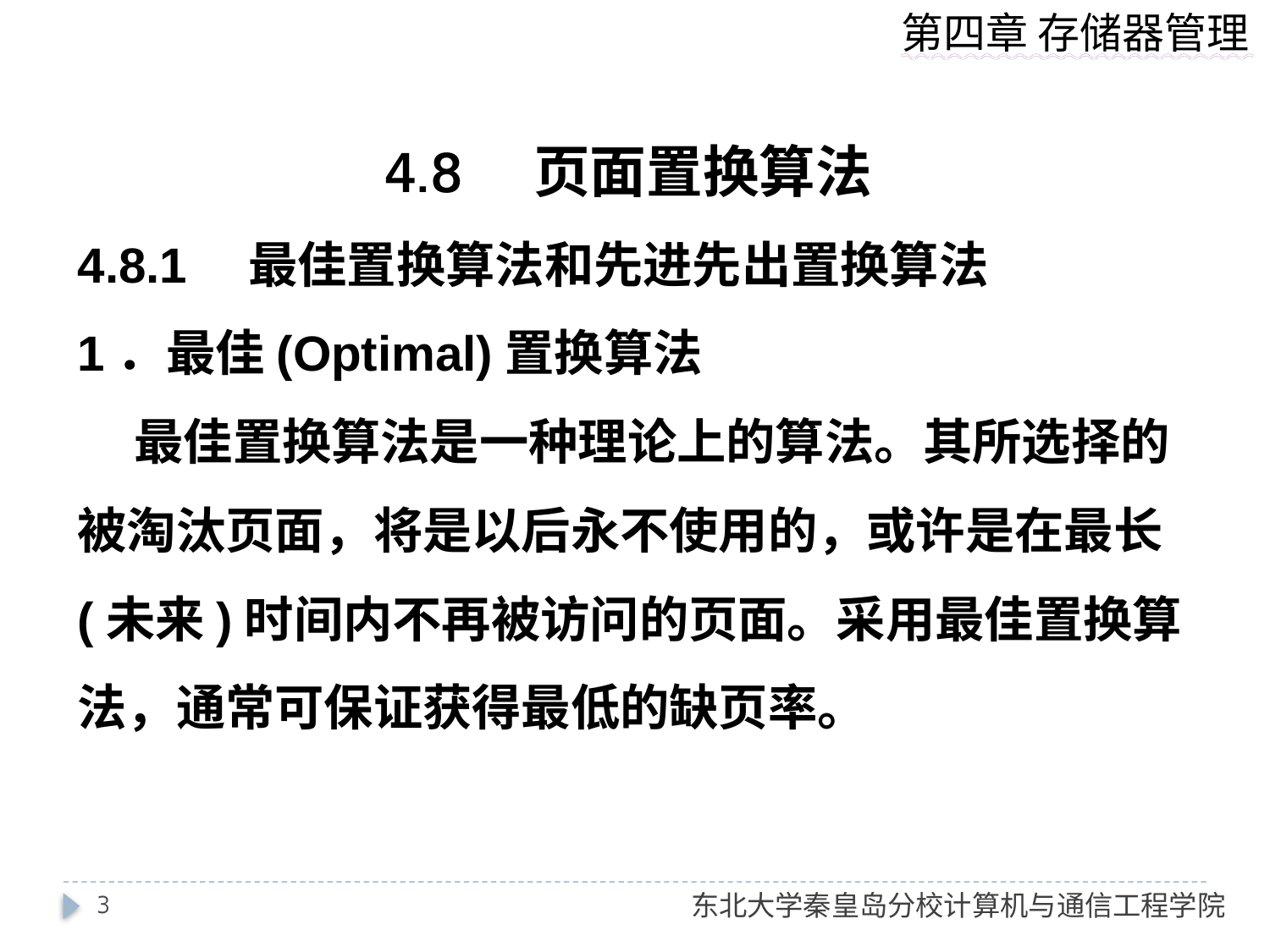

4.8　页面置换算法
4.8.1　最佳置换算法和先进先出置换算法
1．最佳(Optimal)置换算法
    最佳置换算法是一种理论上的算法。其所选择的被淘汰页面，将是以后永不使用的，或许是在最长(未来)时间内不再被访问的页面。采用最佳置换算法，通常可保证获得最低的缺页率。
3